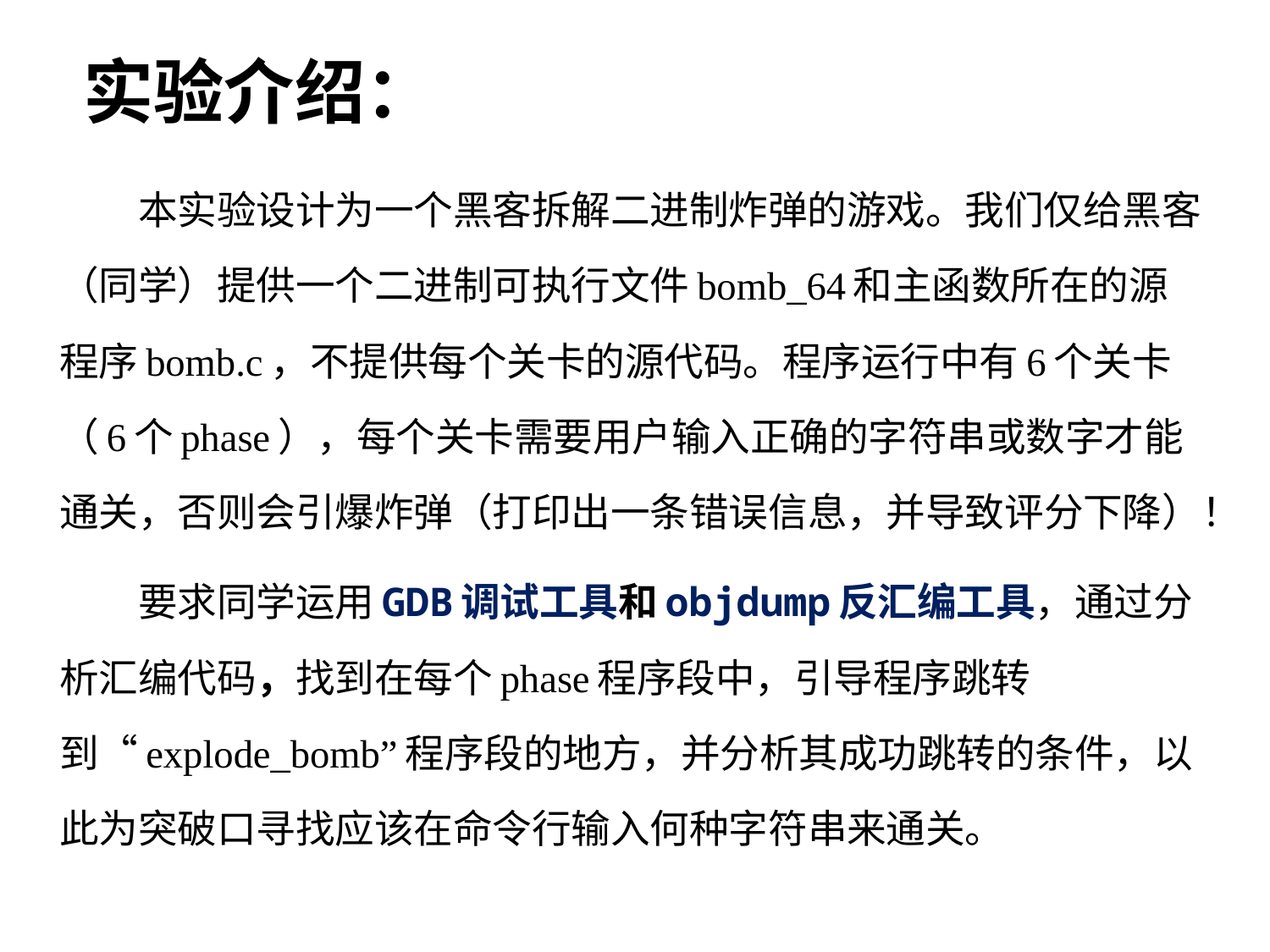

# 实验介绍：
        本实验设计为一个黑客拆解二进制炸弹的游戏。我们仅给黑客（同学）提供一个二进制可执行文件bomb_64和主函数所在的源程序bomb.c，不提供每个关卡的源代码。程序运行中有6个关卡（6个phase），每个关卡需要用户输入正确的字符串或数字才能通关，否则会引爆炸弹（打印出一条错误信息，并导致评分下降）！
        要求同学运用GDB调试工具和objdump反汇编工具，通过分析汇编代码，找到在每个phase程序段中，引导程序跳转到“explode_bomb”程序段的地方，并分析其成功跳转的条件，以此为突破口寻找应该在命令行输入何种字符串来通关。